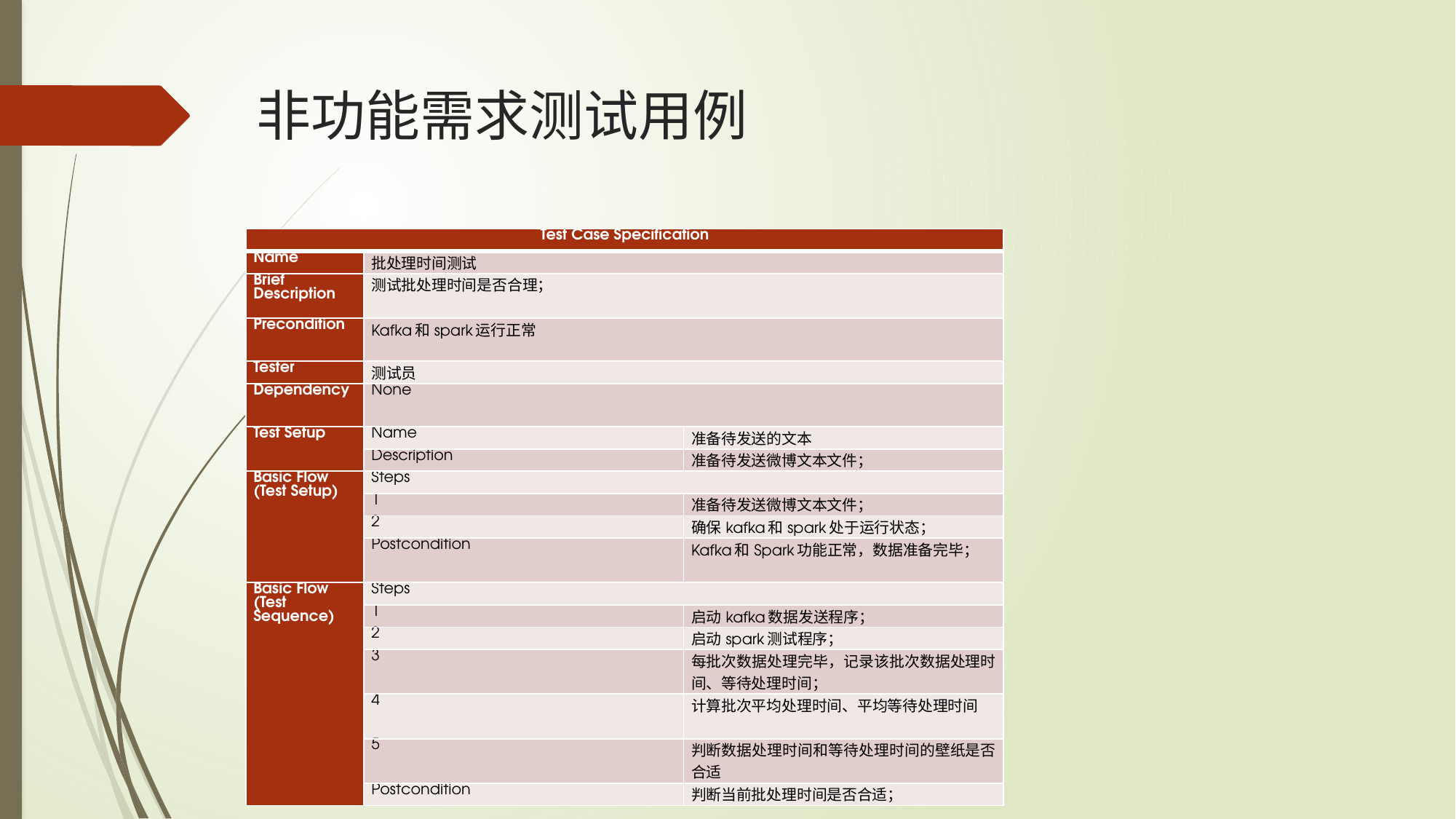

# 非功能需求测试用例
| Test Case Specification |  |  |
| --- | --- | --- |
| Name | 批处理时间测试 |  |
| Brief Description | 测试批处理时间是否合理； |  |
| Precondition | Kafka和spark运行正常 |  |
| Tester | 测试员 |  |
| Dependency | None |  |
| Test Setup | Name | 准备待发送的文本 |
|  | Description | 准备待发送微博文本文件； |
| Basic Flow (Test Setup) | Steps |  |
|  | 1 | 准备待发送微博文本文件； |
|  | 2 | 确保kafka和spark处于运行状态； |
|  | Postcondition | Kafka和Spark功能正常，数据准备完毕； |
| Basic Flow (Test Sequence) | Steps |  |
|  | 1 | 启动kafka数据发送程序； |
|  | 2 | 启动spark测试程序； |
|  | 3 | 每批次数据处理完毕，记录该批次数据处理时间、等待处理时间； |
|  | 4 | 计算批次平均处理时间、平均等待处理时间 |
|  | 5 | 判断数据处理时间和等待处理时间的壁纸是否合适 |
|  | Postcondition | 判断当前批处理时间是否合适； |